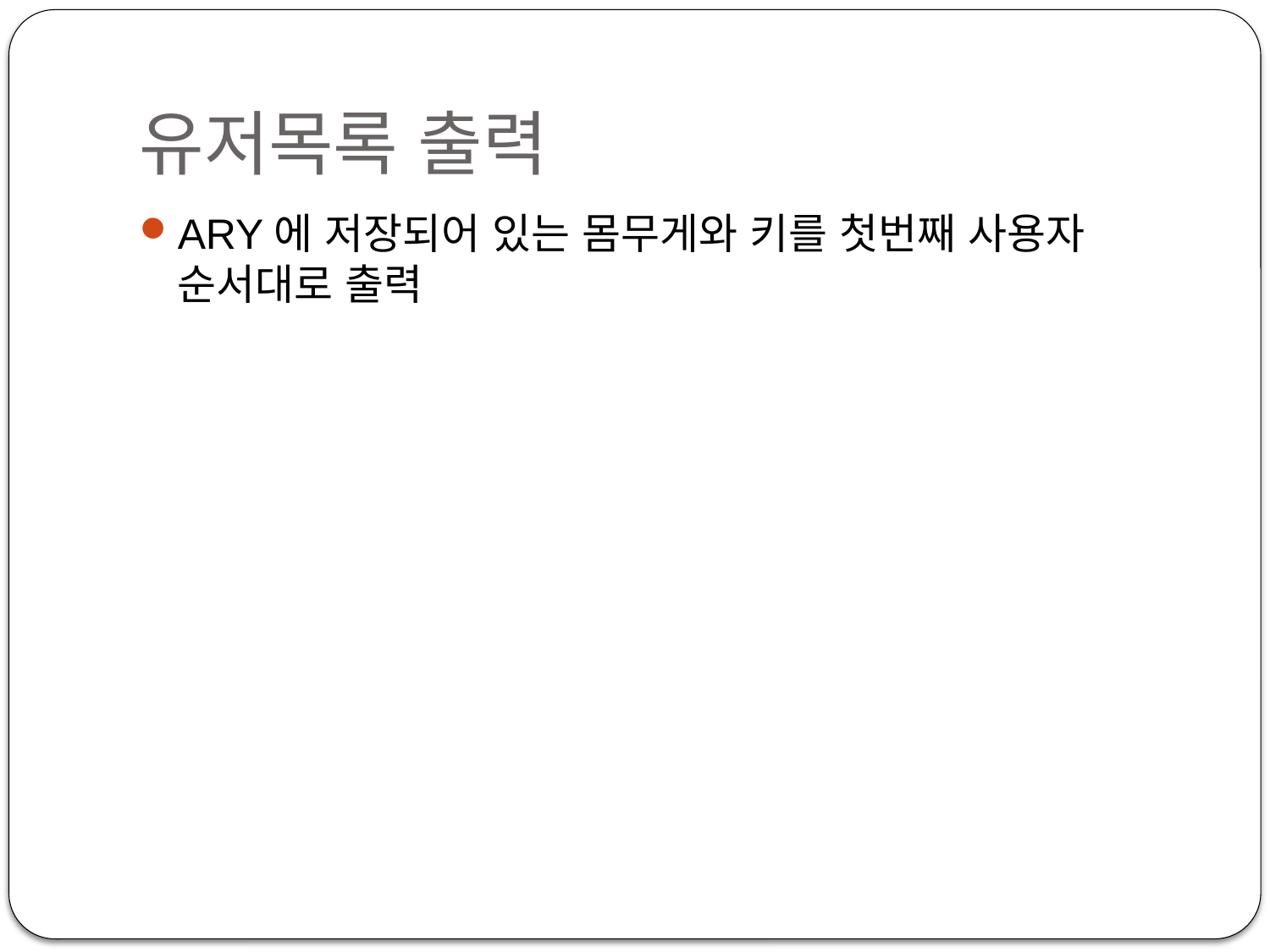

# 유저목록 출력
ARY에 저장되어 있는 몸무게와 키를 첫번째 사용자 순서대로 출력